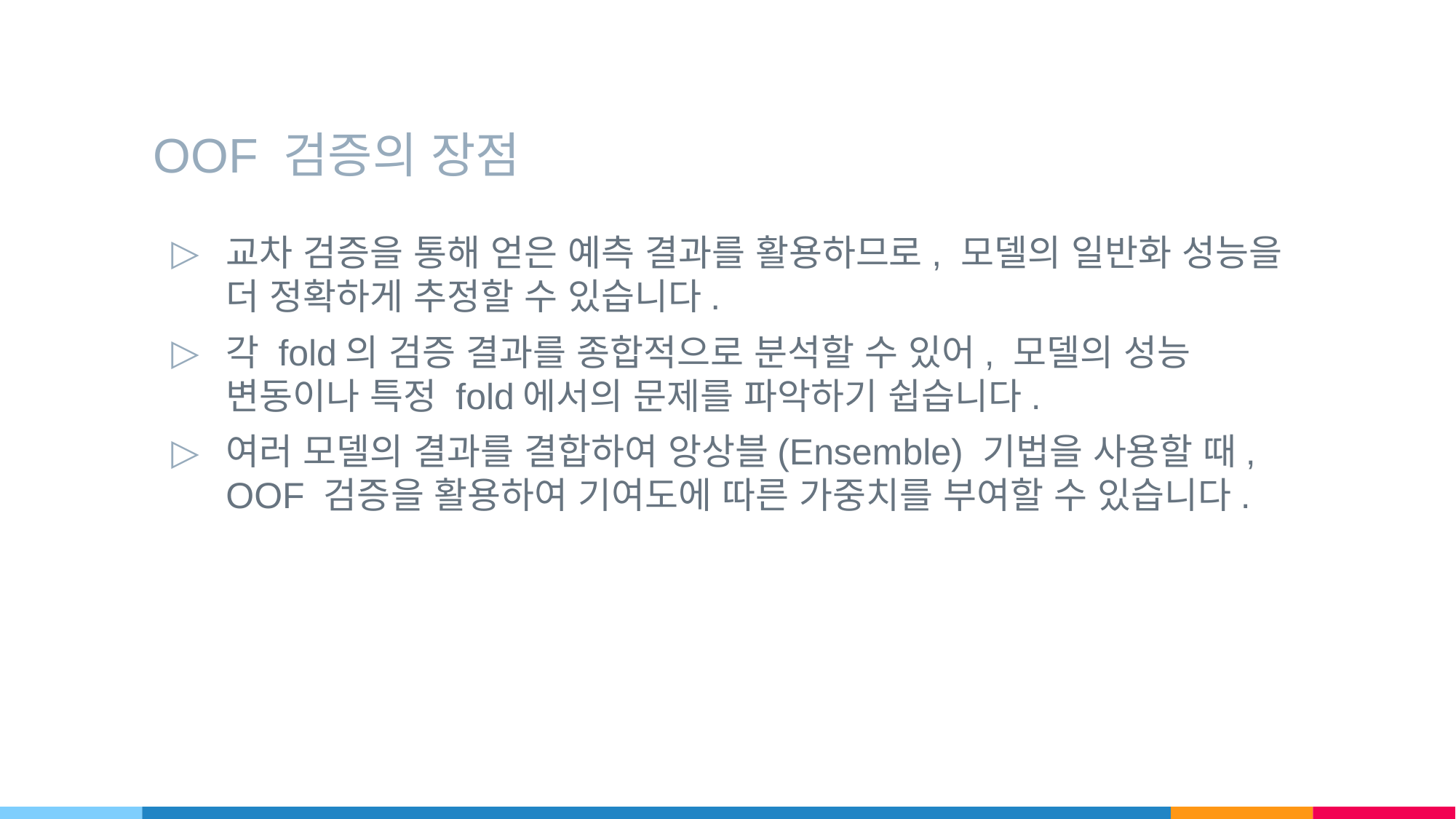

# OOF 검증의 장점
교차 검증을 통해 얻은 예측 결과를 활용하므로, 모델의 일반화 성능을 더 정확하게 추정할 수 있습니다.
각 fold의 검증 결과를 종합적으로 분석할 수 있어, 모델의 성능 변동이나 특정 fold에서의 문제를 파악하기 쉽습니다.
여러 모델의 결과를 결합하여 앙상블(Ensemble) 기법을 사용할 때, OOF 검증을 활용하여 기여도에 따른 가중치를 부여할 수 있습니다.